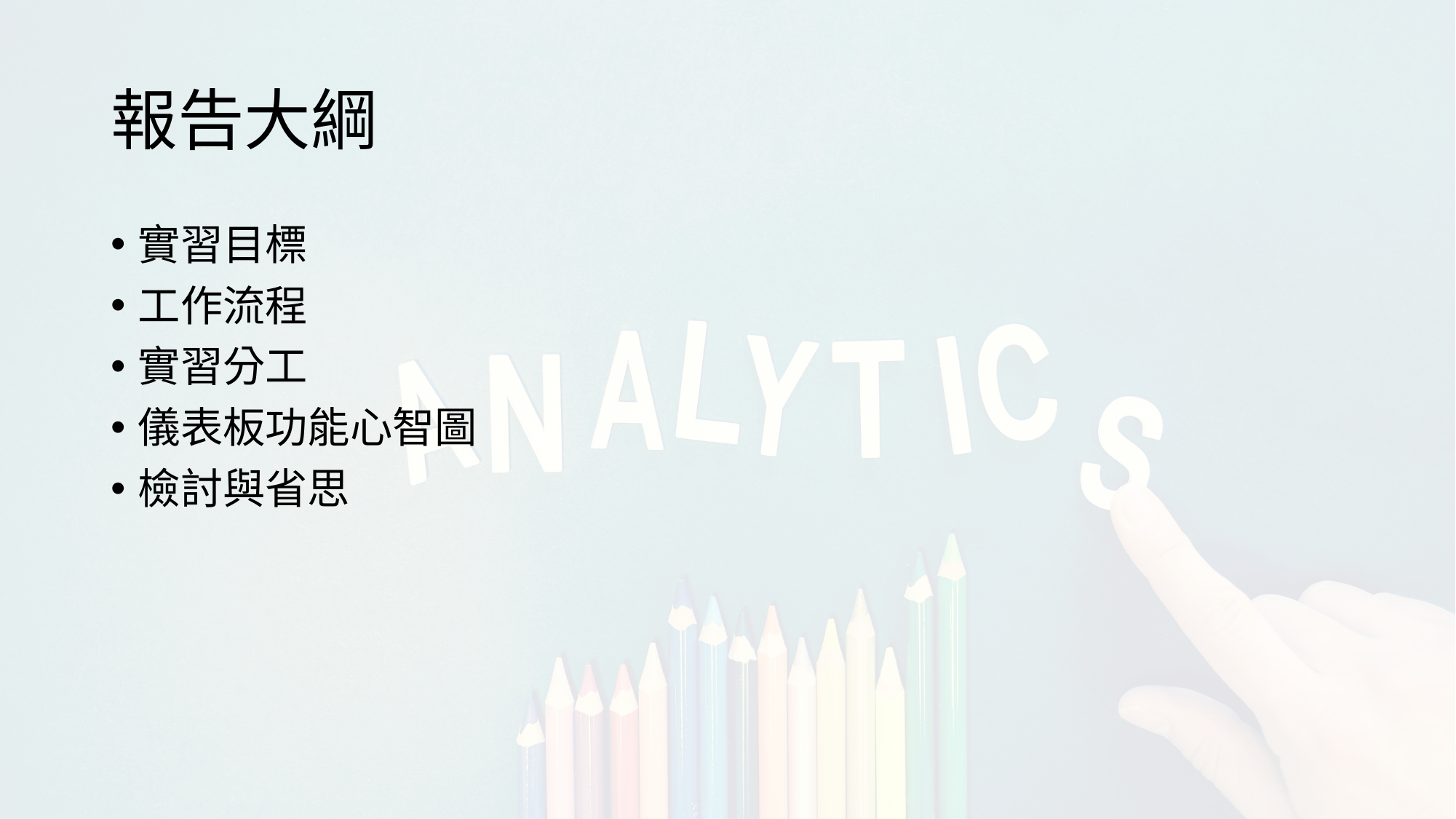

# 報告大綱
實習目標
工作流程
實習分工
儀表板功能心智圖
檢討與省思